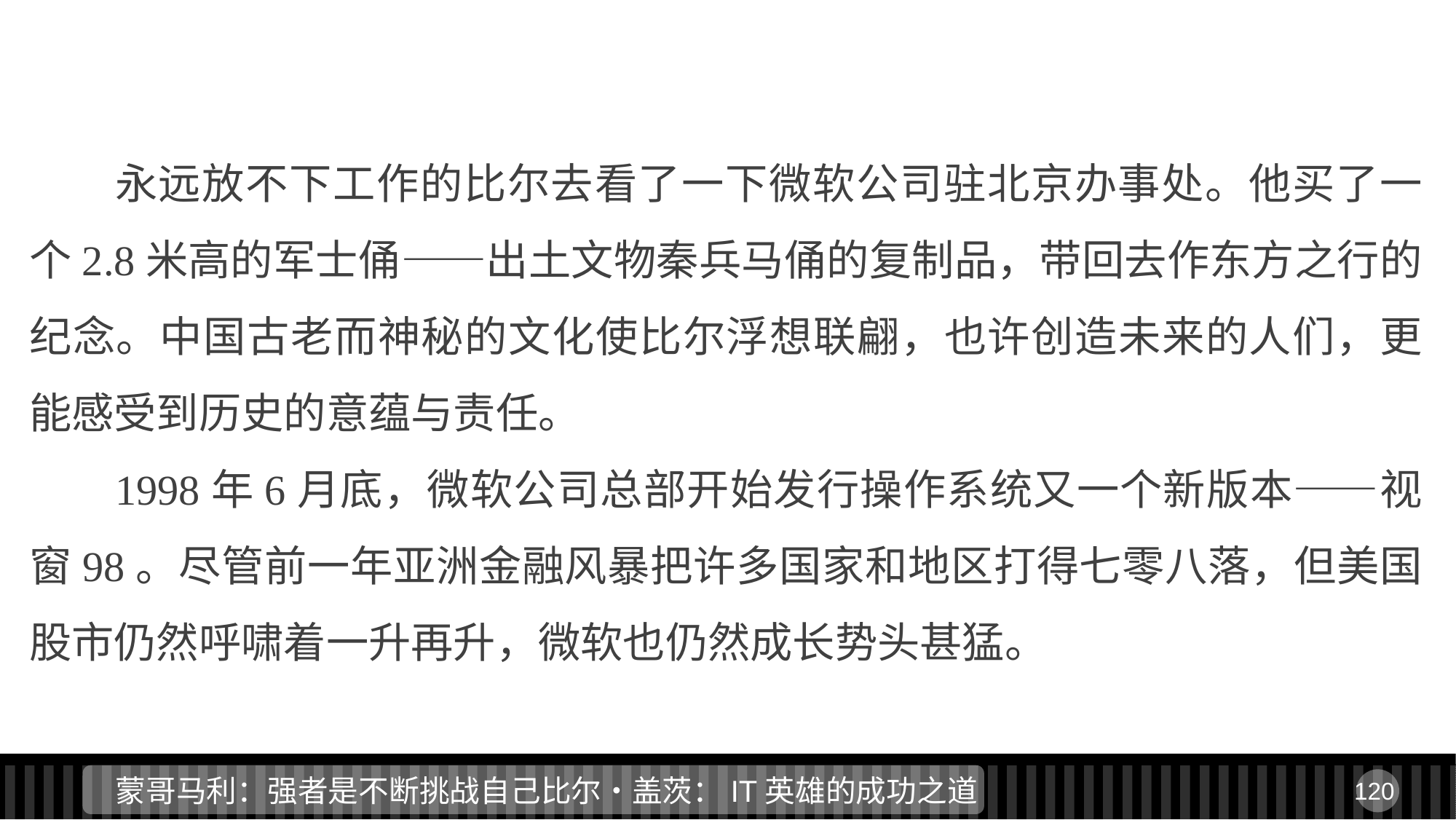

永远放不下工作的比尔去看了一下微软公司驻北京办事处。他买了一个2.8米高的军士俑——出土文物秦兵马俑的复制品，带回去作东方之行的纪念。中国古老而神秘的文化使比尔浮想联翩，也许创造未来的人们，更能感受到历史的意蕴与责任。
1998年6月底，微软公司总部开始发行操作系统又一个新版本——视窗98。尽管前一年亚洲金融风暴把许多国家和地区打得七零八落，但美国股市仍然呼啸着一升再升，微软也仍然成长势头甚猛。